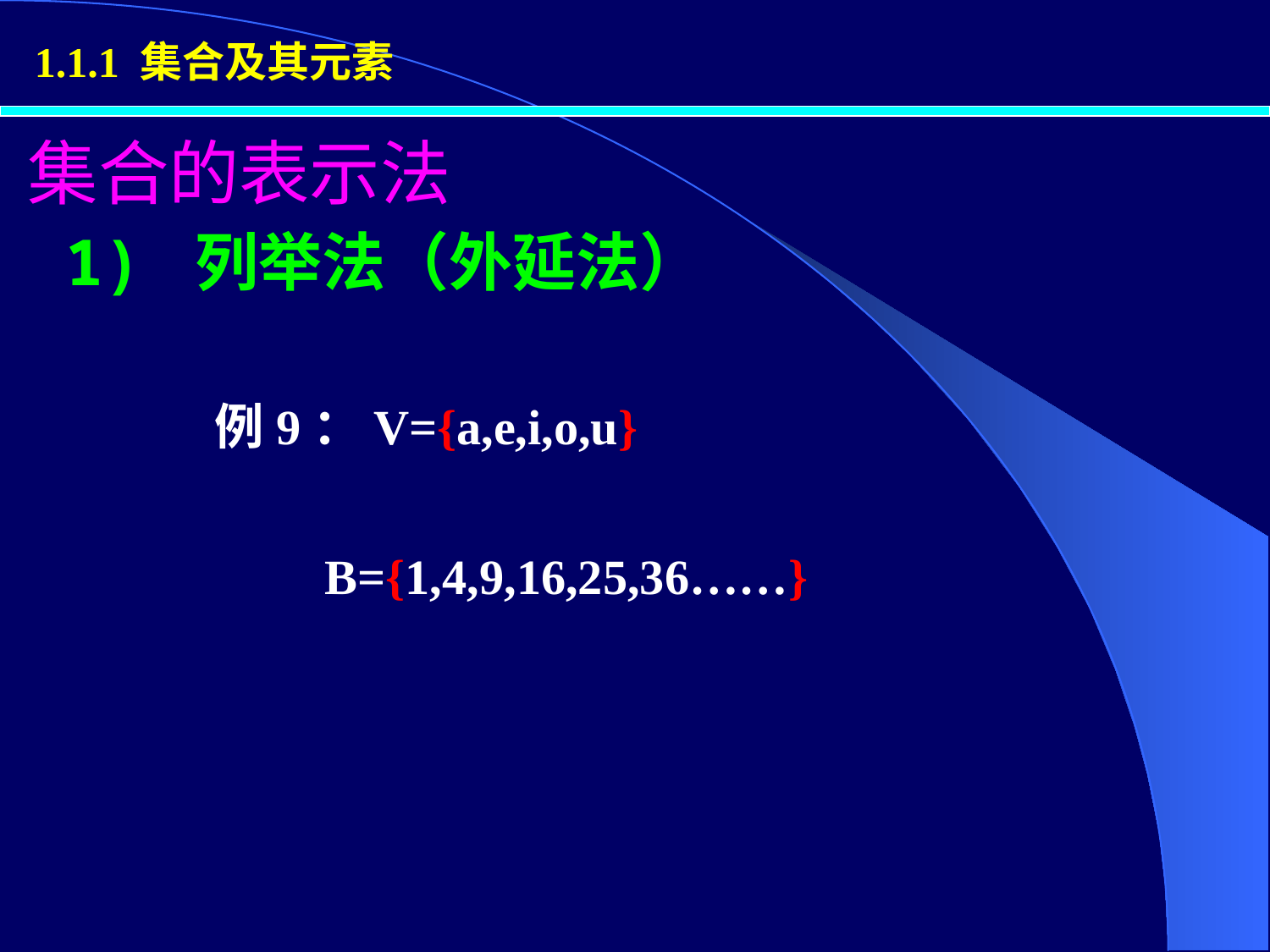

1.1.1 集合及其元素

# 集合的表示法

1) 列举法（外延法）
例9：V={a,e,i,o,u}

B={1,4,9,16,25,36……}